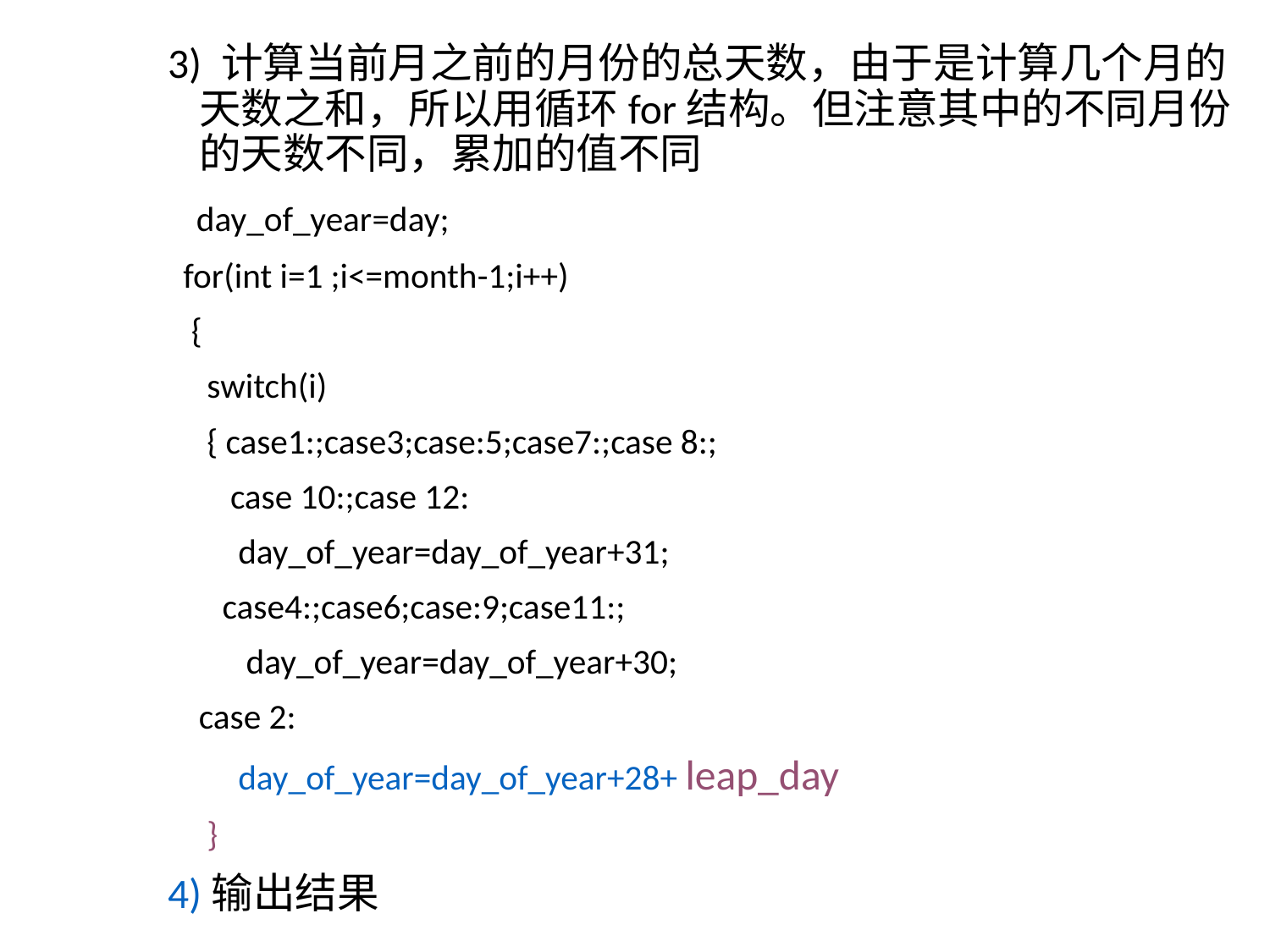

3) 计算当前月之前的月份的总天数，由于是计算几个月的天数之和，所以用循环for结构。但注意其中的不同月份的天数不同，累加的值不同
   day_of_year=day;
  for(int i=1 ;i<=month-1;i++)
   {
     switch(i)
     { case1:;case3;case:5;case7:;case 8:;
        case 10:;case 12:
         day_of_year=day_of_year+31;
       case4:;case6;case:9;case11:;
          day_of_year=day_of_year+30;
    case 2:
         day_of_year=day_of_year+28+ leap_day
     }
4)输出结果